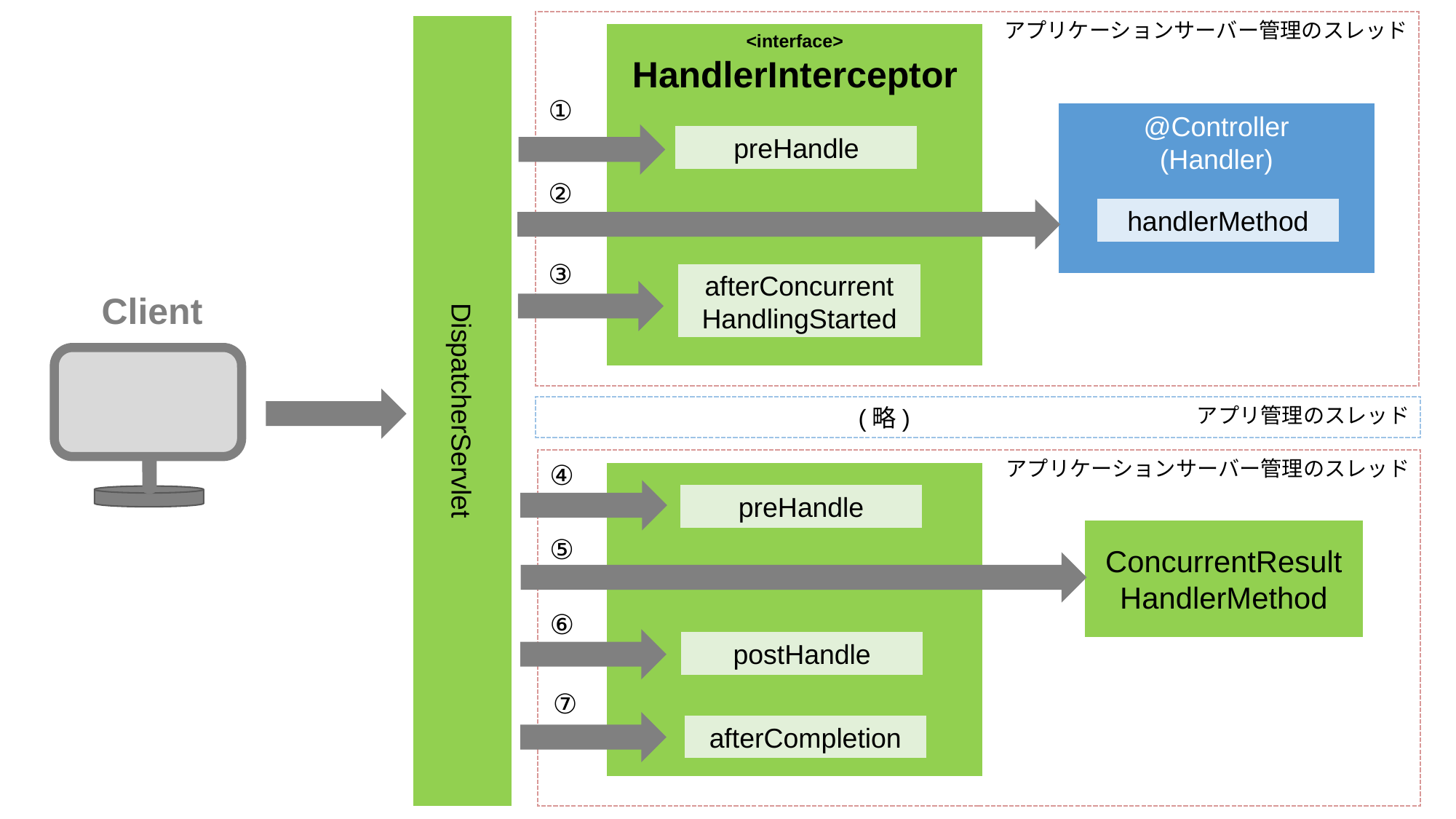

アプリケーションサーバー管理のスレッド
DispatcherServlet
<interface>
HandlerInterceptor
preHandle
①
handlerMethod
@Controller
(Handler)

②
afterConcurrent
HandlingStarted

③
Client

preHandle

アプリ管理のスレッド
(略)
アプリケーションサーバー管理のスレッド
④

ConcurrentResult
HandlerMethod
⑤
postHandle

⑥
afterCompletion

⑦